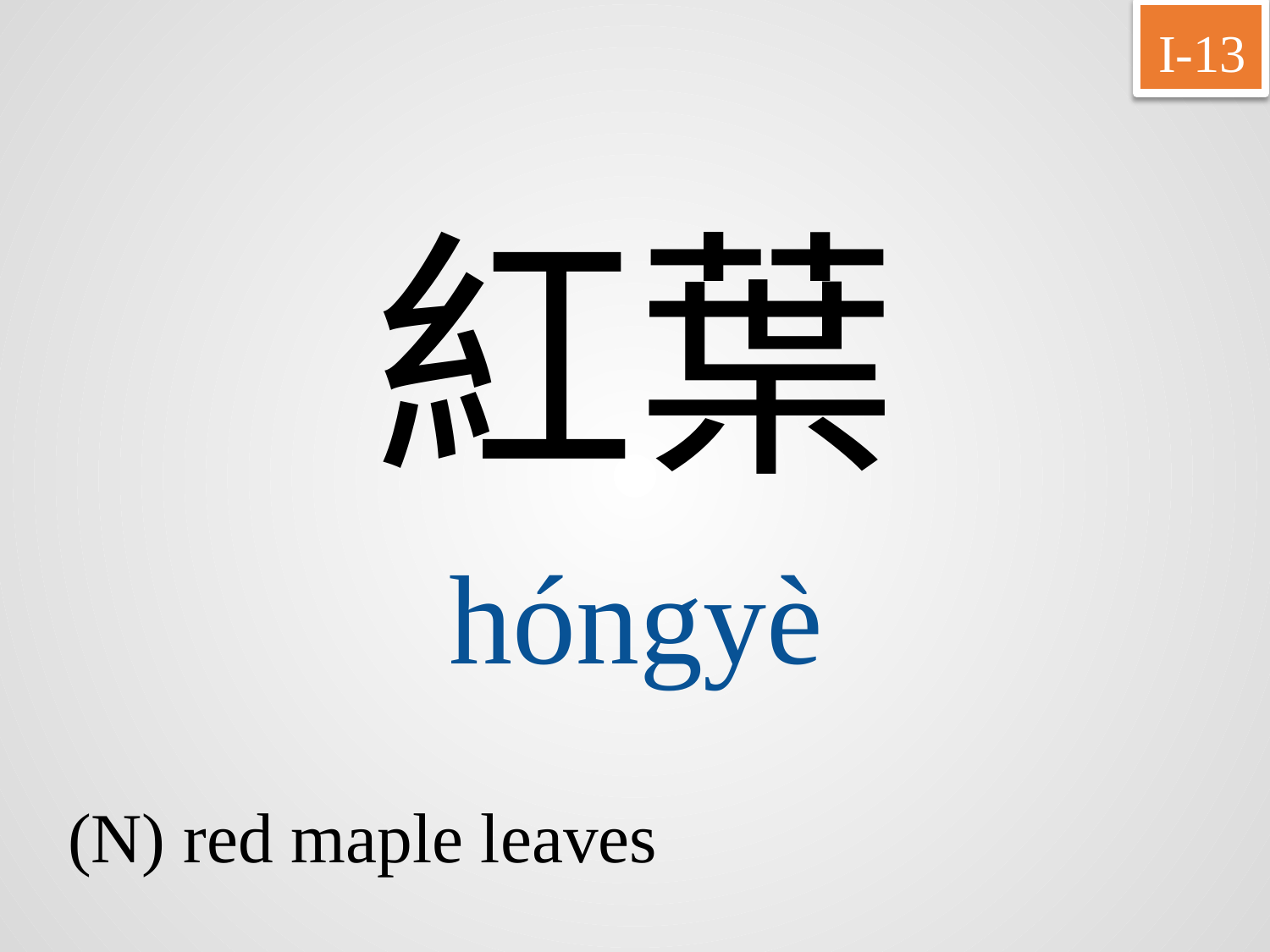

I-13

紅葉
hóngyè
(N) red maple leaves